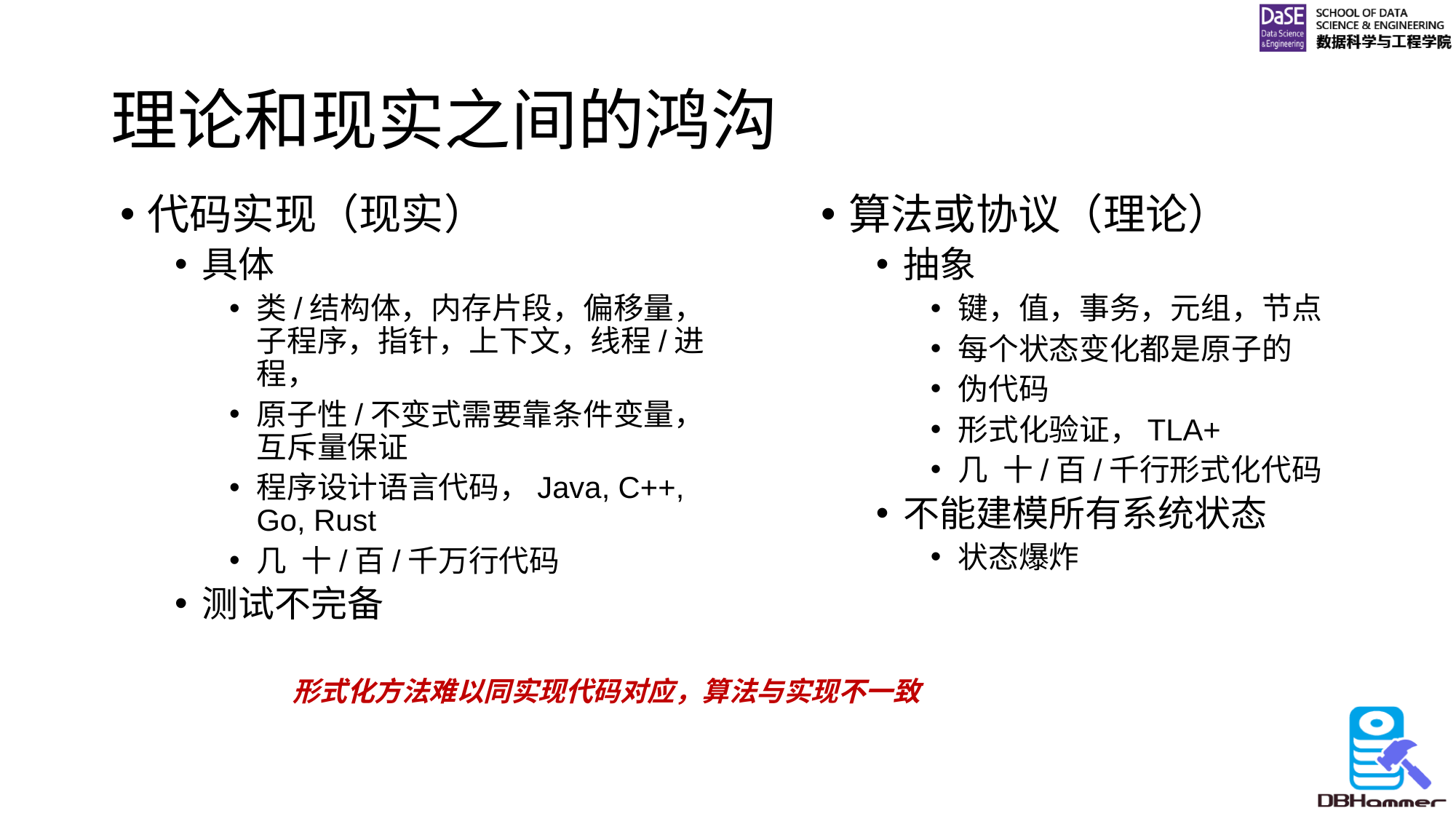

# 理论和现实之间的鸿沟
代码实现（现实）
具体
类/结构体，内存片段，偏移量，子程序，指针，上下文，线程/进程，
原子性/不变式需要靠条件变量，互斥量保证
程序设计语言代码，Java, C++, Go, Rust
几﻿十/百/千万行代码
测试不完备

算法或协议（理论）
抽象
键，值，事务，元组，节点
每个状态变化都是原子的
伪代码
形式化验证，TLA+
几﻿﻿十/百/千行形式化代码
不能建模所有系统状态
状态爆炸

形式化方法难以同实现代码对应，算法与实现不一致